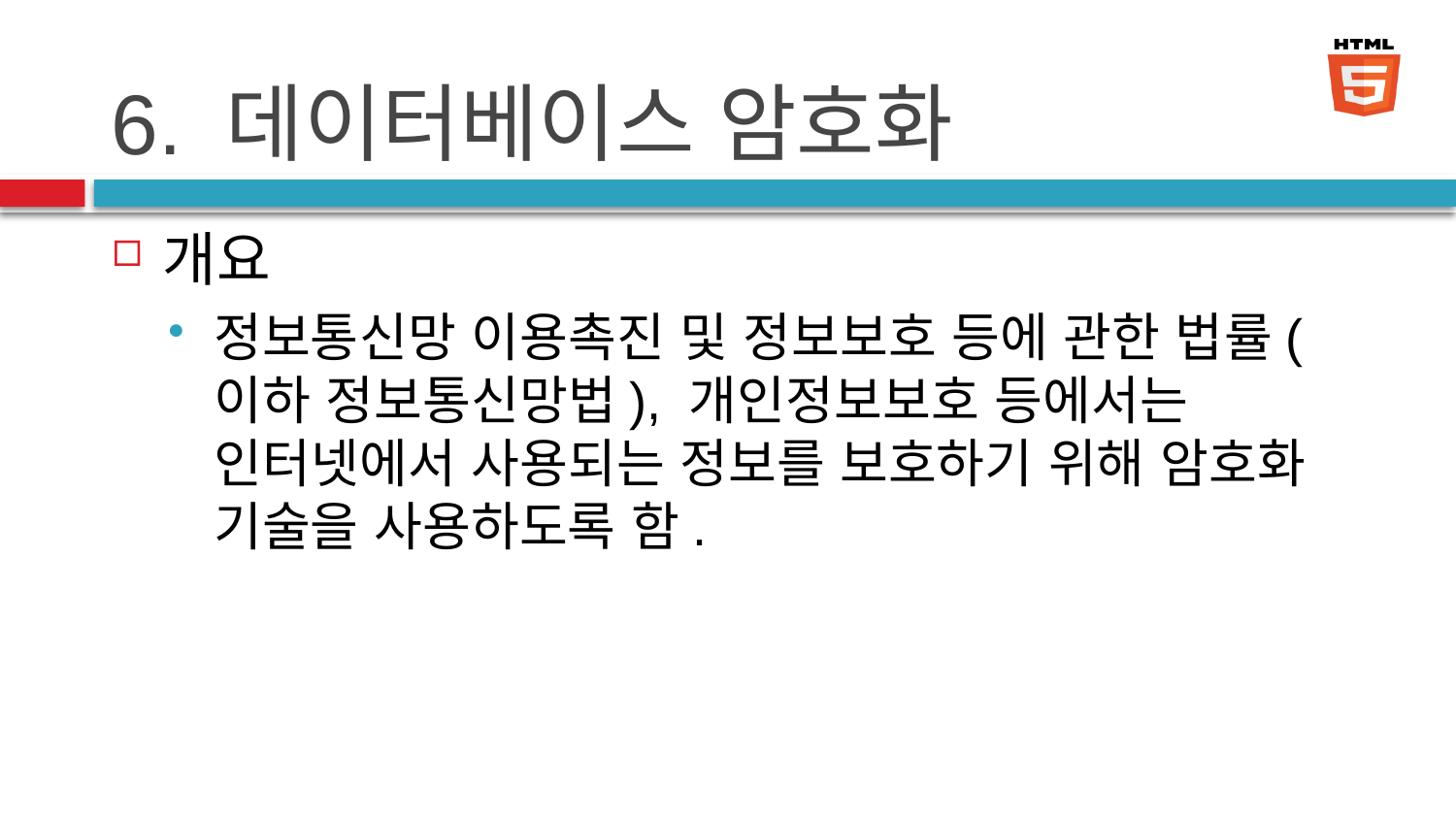

# 6. 데이터베이스 암호화
개요
정보통신망 이용촉진 및 정보보호 등에 관한 법률(이하 정보통신망법), 개인정보보호 등에서는 인터넷에서 사용되는 정보를 보호하기 위해 암호화 기술을 사용하도록 함.